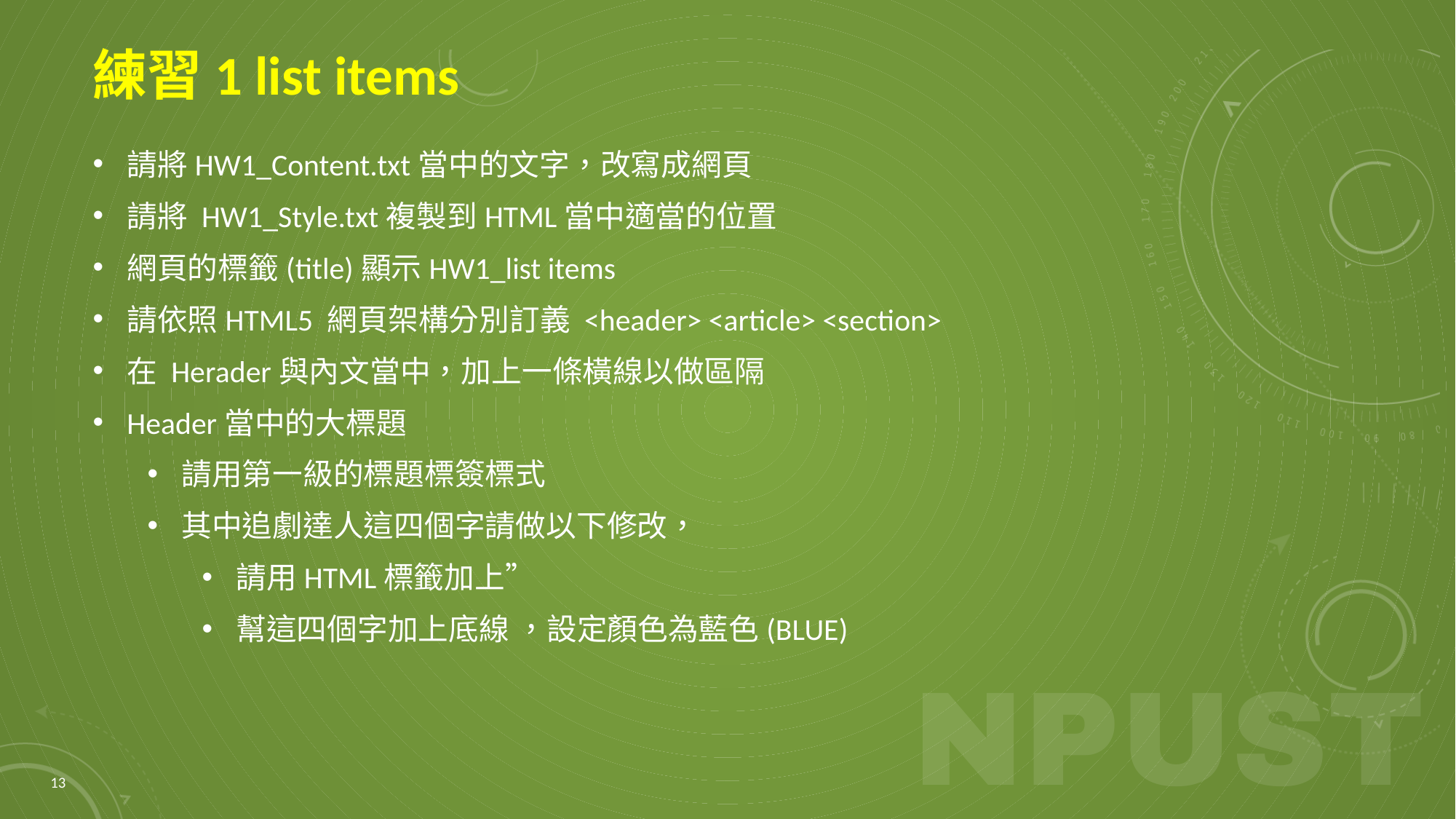

# 練習1 list items
請將HW1_Content.txt當中的文字，改寫成網頁
請將 HW1_Style.txt複製到HTML當中適當的位置
網頁的標籤(title)顯示HW1_list items
請依照HTML5 網頁架構分別訂義 <header> <article> <section>
在 Herader與內文當中，加上一條橫線以做區隔
Header當中的大標題
請用第一級的標題標簽標式
其中追劇達人這四個字請做以下修改，
請用HTML標籤加上”
幫這四個字加上底線 ，設定顏色為藍色(BLUE)

13